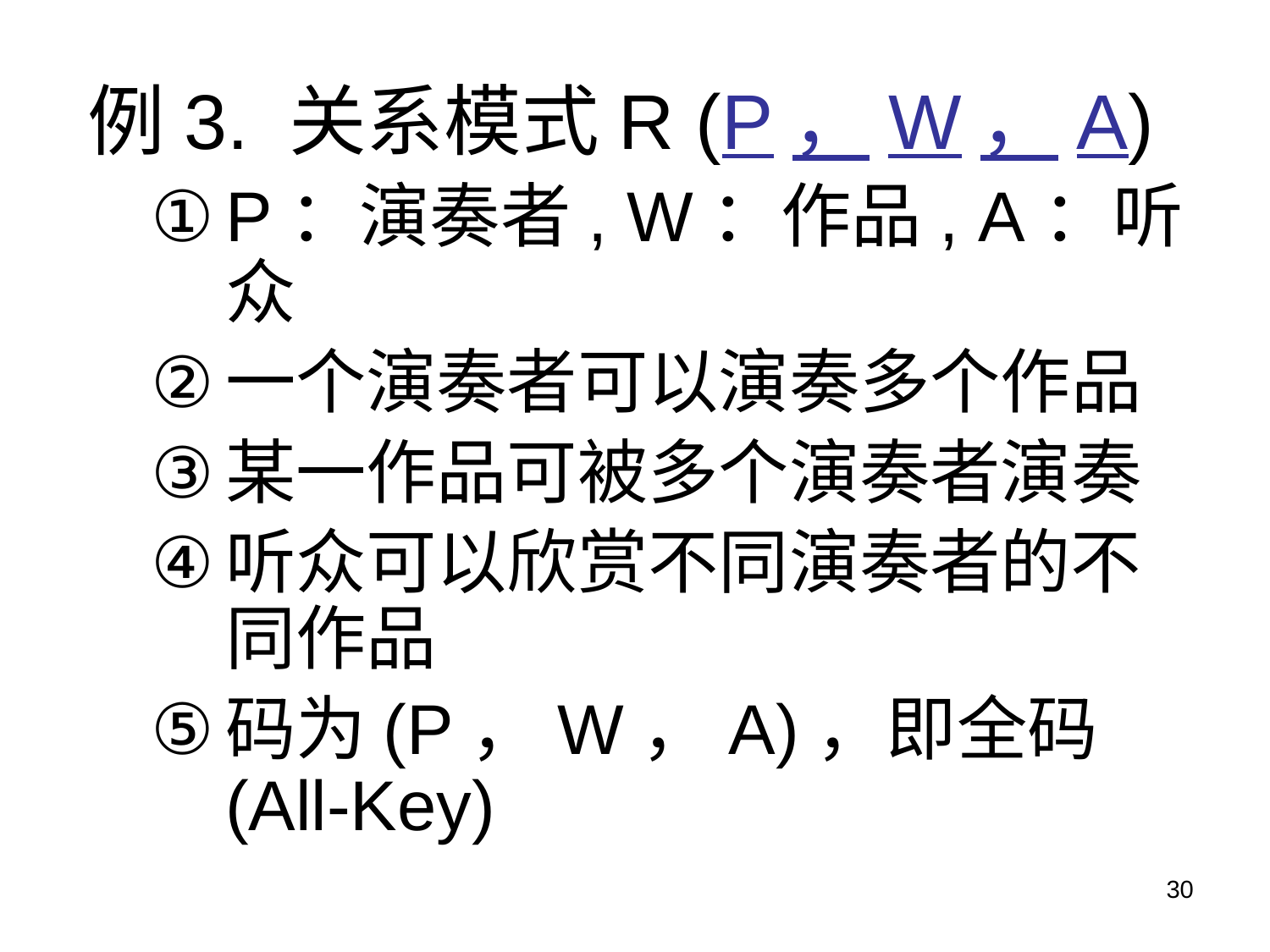

例3. 关系模式R (P，W，A)
P：演奏者, W：作品, A：听众
一个演奏者可以演奏多个作品
某一作品可被多个演奏者演奏
听众可以欣赏不同演奏者的不同作品
码为(P，W，A)，即全码 (All-Key)
30